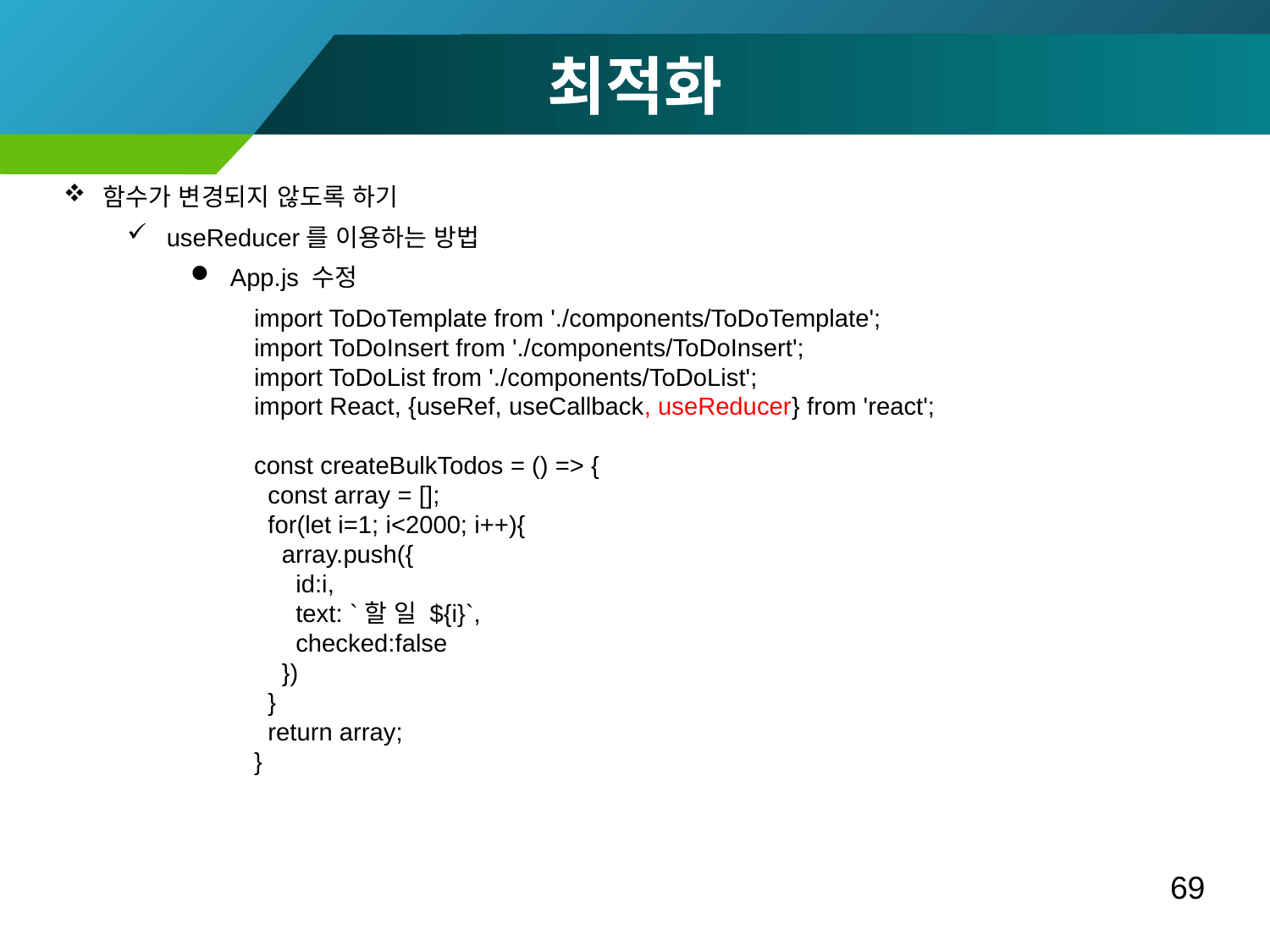

최적화
함수가 변경되지 않도록 하기
useReducer를 이용하는 방법
App.js 수정
import ToDoTemplate from './components/ToDoTemplate';
import ToDoInsert from './components/ToDoInsert';
import ToDoList from './components/ToDoList';
import React, {useRef, useCallback, useReducer} from 'react';

const createBulkTodos = () => {
  const array = [];
  for(let i=1; i<2000; i++){
    array.push({
      id:i,
      text: `할 일 ${i}`,
      checked:false
    })
  }
  return array;
}
69